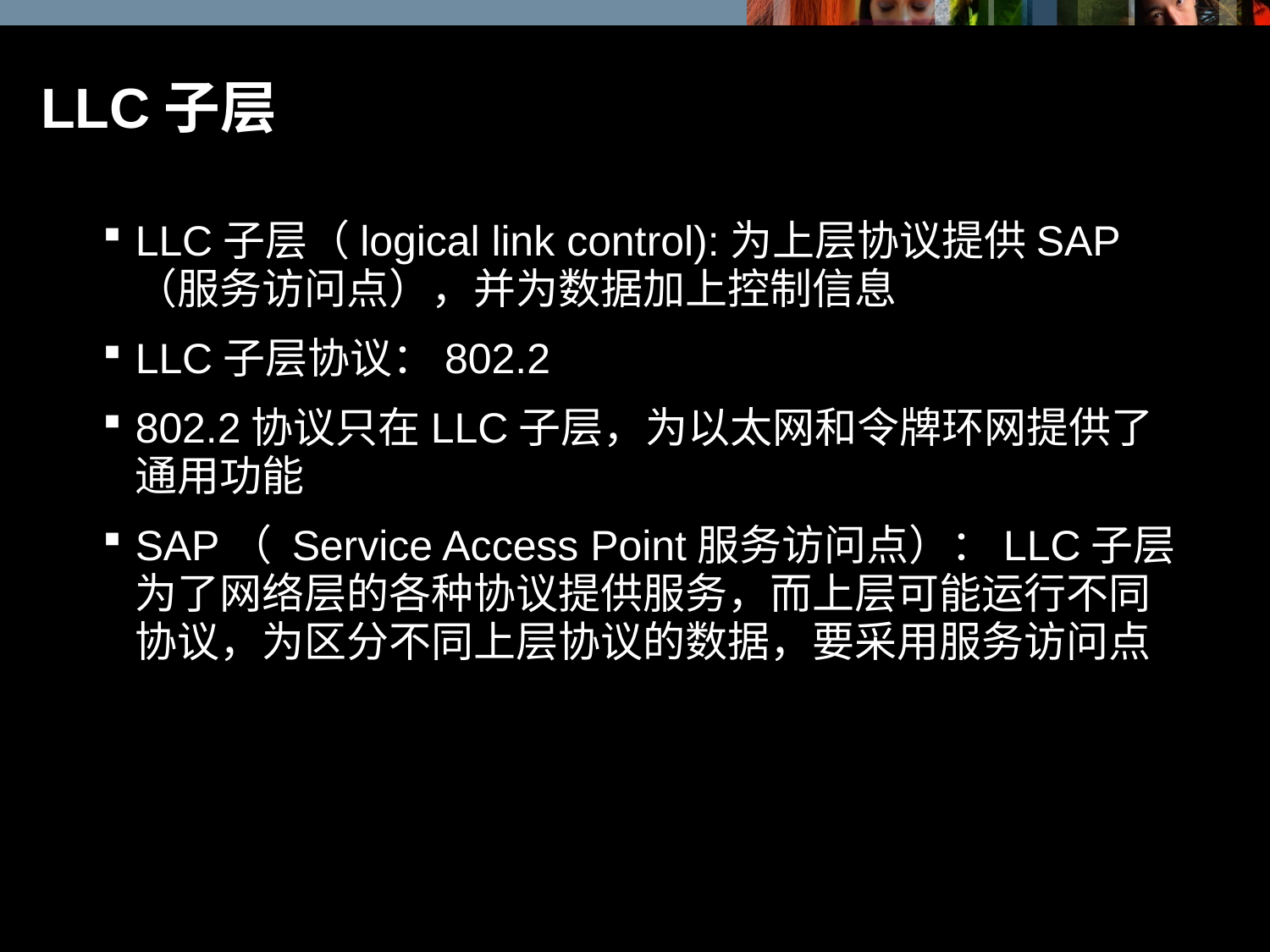

# LLC子层
LLC子层（logical link control):为上层协议提供SAP （服务访问点），并为数据加上控制信息
LLC子层协议：802.2
802.2协议只在LLC子层，为以太网和令牌环网提供了通用功能
SAP（ Service Access Point服务访问点）：LLC子层为了网络层的各种协议提供服务，而上层可能运行不同协议，为区分不同上层协议的数据，要采用服务访问点